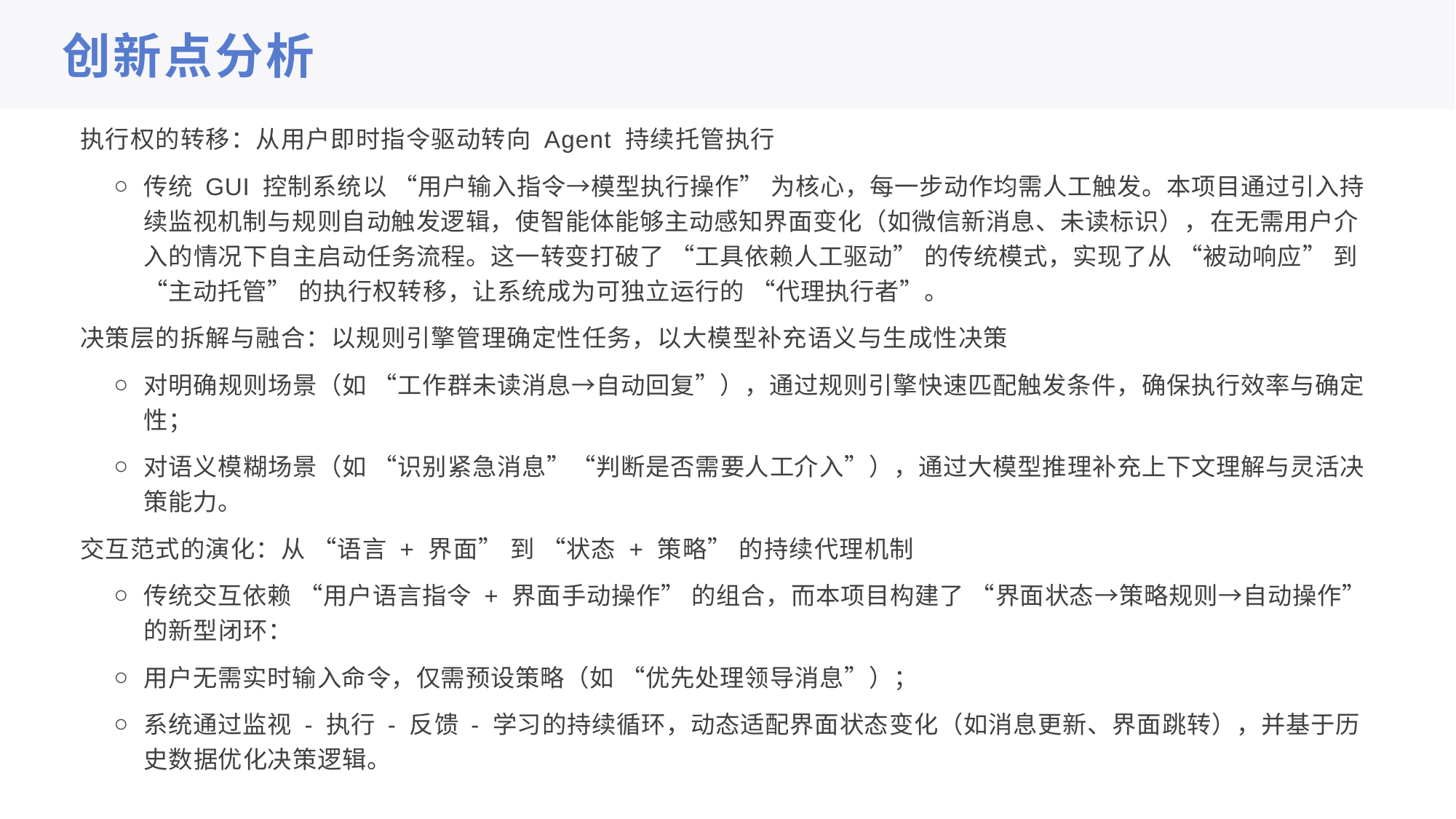

创新点分析
执行权的转移：从用户即时指令驱动转向 Agent 持续托管执行
传统 GUI 控制系统以 “用户输入指令→模型执行操作” 为核心，每一步动作均需人工触发。本项目通过引入持续监视机制与规则自动触发逻辑，使智能体能够主动感知界面变化（如微信新消息、未读标识），在无需用户介入的情况下自主启动任务流程。这一转变打破了 “工具依赖人工驱动” 的传统模式，实现了从 “被动响应” 到 “主动托管” 的执行权转移，让系统成为可独立运行的 “代理执行者”。
决策层的拆解与融合：以规则引擎管理确定性任务，以大模型补充语义与生成性决策
对明确规则场景（如 “工作群未读消息→自动回复”），通过规则引擎快速匹配触发条件，确保执行效率与确定性；
对语义模糊场景（如 “识别紧急消息”“判断是否需要人工介入”），通过大模型推理补充上下文理解与灵活决策能力。
交互范式的演化：从 “语言 + 界面” 到 “状态 + 策略” 的持续代理机制
传统交互依赖 “用户语言指令 + 界面手动操作” 的组合，而本项目构建了 “界面状态→策略规则→自动操作” 的新型闭环：
用户无需实时输入命令，仅需预设策略（如 “优先处理领导消息”）；
系统通过监视 - 执行 - 反馈 - 学习的持续循环，动态适配界面状态变化（如消息更新、界面跳转），并基于历史数据优化决策逻辑。